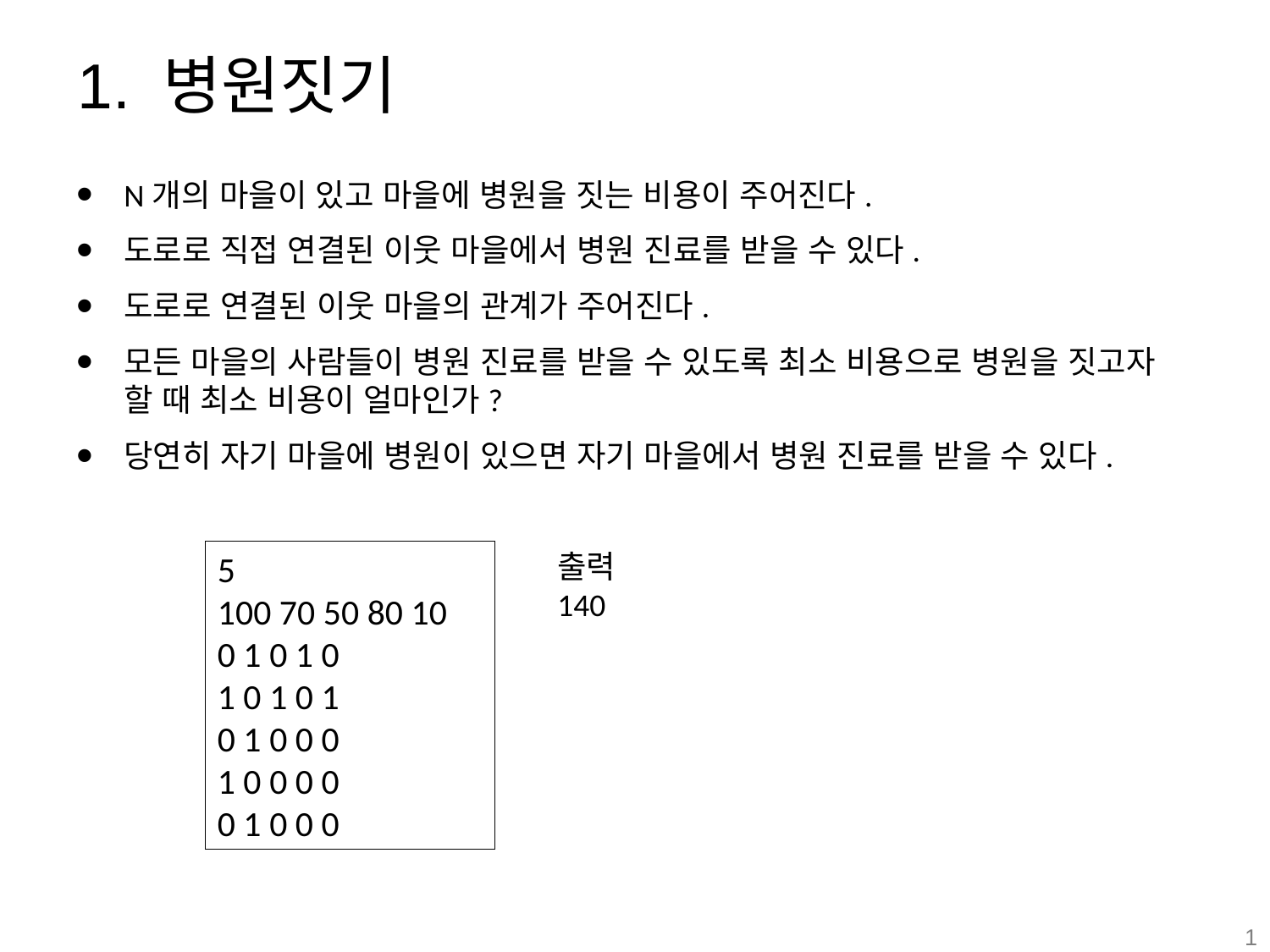

# 1. 병원짓기
N개의 마을이 있고 마을에 병원을 짓는 비용이 주어진다.
도로로 직접 연결된 이웃 마을에서 병원 진료를 받을 수 있다.
도로로 연결된 이웃 마을의 관계가 주어진다.
모든 마을의 사람들이 병원 진료를 받을 수 있도록 최소 비용으로 병원을 짓고자 할 때 최소 비용이 얼마인가?
당연히 자기 마을에 병원이 있으면 자기 마을에서 병원 진료를 받을 수 있다.
5
100 70 50 80 10
0 1 0 1 0
1 0 1 0 1
0 1 0 0 0
1 0 0 0 0
0 1 0 0 0
출력
140
1